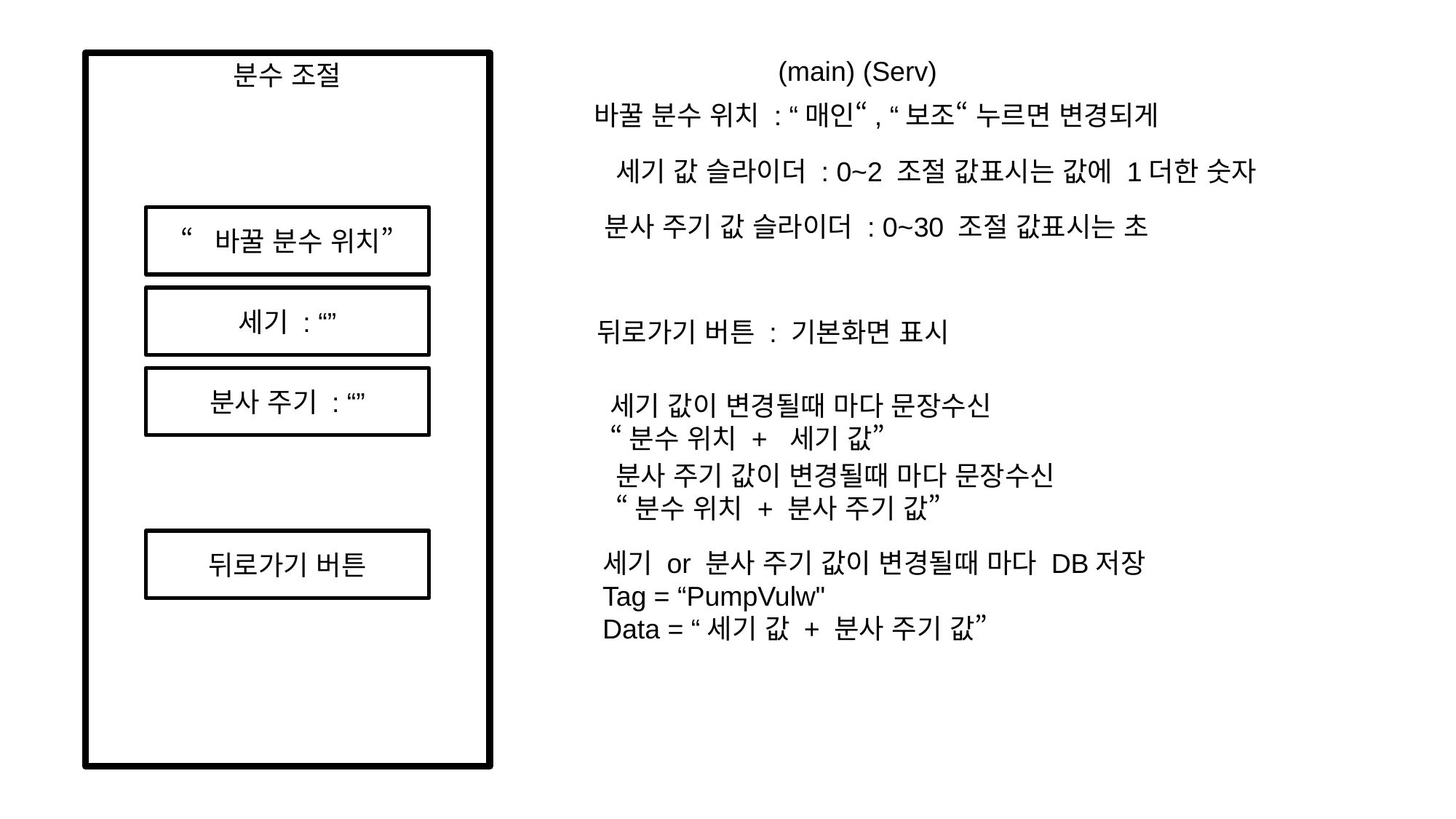

(main) (Serv)
분수 조절
바꿀 분수 위치 : “매인“, “보조“ 누르면 변경되게
세기 값 슬라이더 : 0~2 조절 값표시는 값에 1더한 숫자
분사 주기 값 슬라이더 : 0~30 조절 값표시는 초
“바꿀 분수 위치”
세기 : “”
뒤로가기 버튼 : 기본화면 표시
분사 주기 : “”
세기 값이 변경될때 마다 문장수신
“분수 위치 +  세기 값”
분사 주기 값이 변경될때 마다 문장수신
“분수 위치 + 분사 주기 값”
뒤로가기 버튼
세기 or 분사 주기 값이 변경될때 마다 DB저장
Tag = “PumpVulw"
Data = “세기 값 + 분사 주기 값”